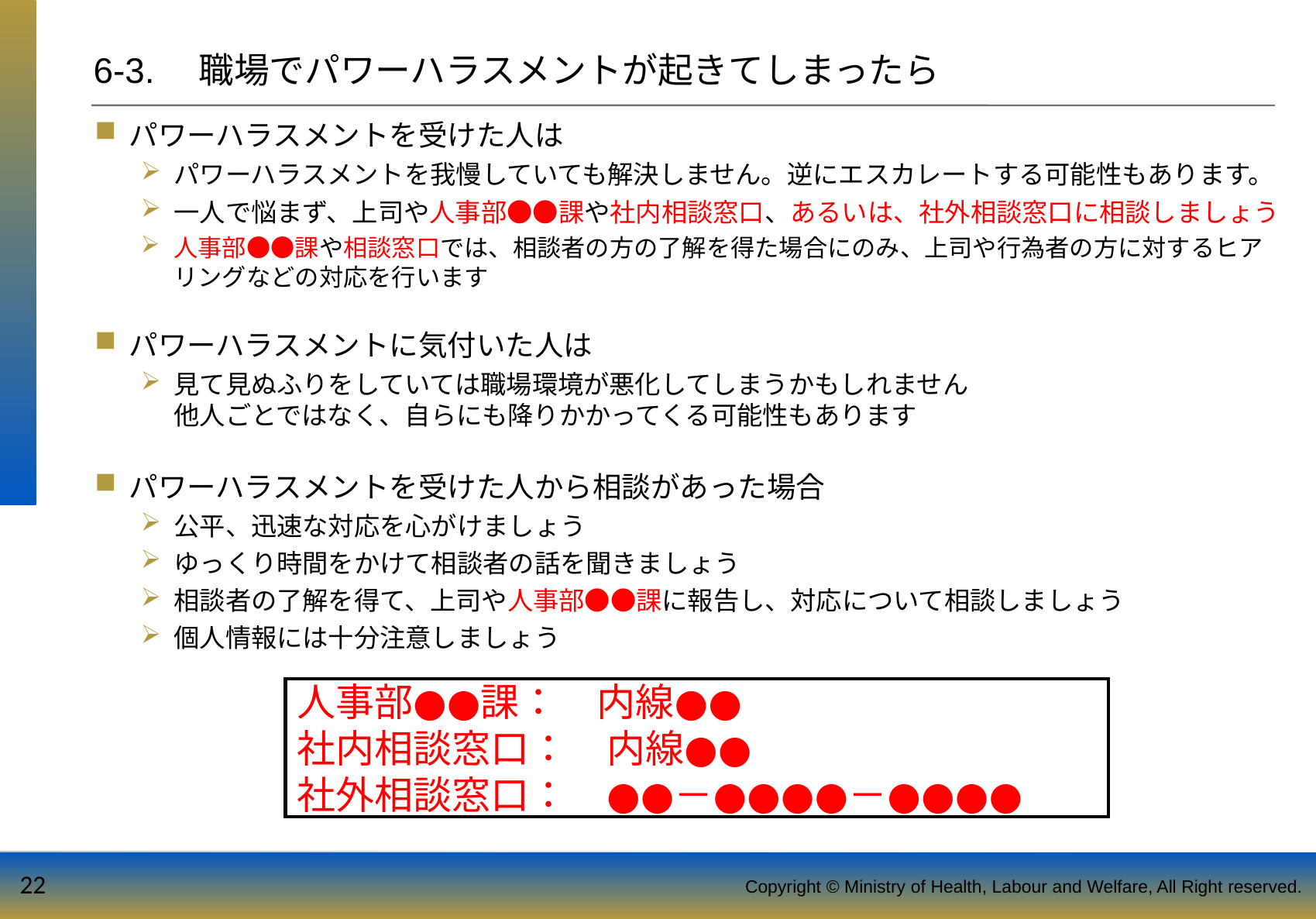

# 6-3.　職場でパワーハラスメントが起きてしまったら
パワーハラスメントを受けた人は
パワーハラスメントを我慢していても解決しません。逆にエスカレートする可能性もあります。
一人で悩まず、上司や人事部●●課や社内相談窓口、あるいは、社外相談窓口に相談しましょう
人事部●●課や相談窓口では、相談者の方の了解を得た場合にのみ、上司や行為者の方に対するヒアリングなどの対応を行います
パワーハラスメントに気付いた人は
見て見ぬふりをしていては職場環境が悪化してしまうかもしれません
他人ごとではなく、自らにも降りかかってくる可能性もあります
パワーハラスメントを受けた人から相談があった場合
公平、迅速な対応を心がけましょう
ゆっくり時間をかけて相談者の話を聞きましょう
相談者の了解を得て、上司や人事部●●課に報告し、対応について相談しましょう
個人情報には十分注意しましょう

人事部●●課：　内線●●
社内相談窓口：　内線●●
社外相談窓口：　●●－●●●●－●●●●
22